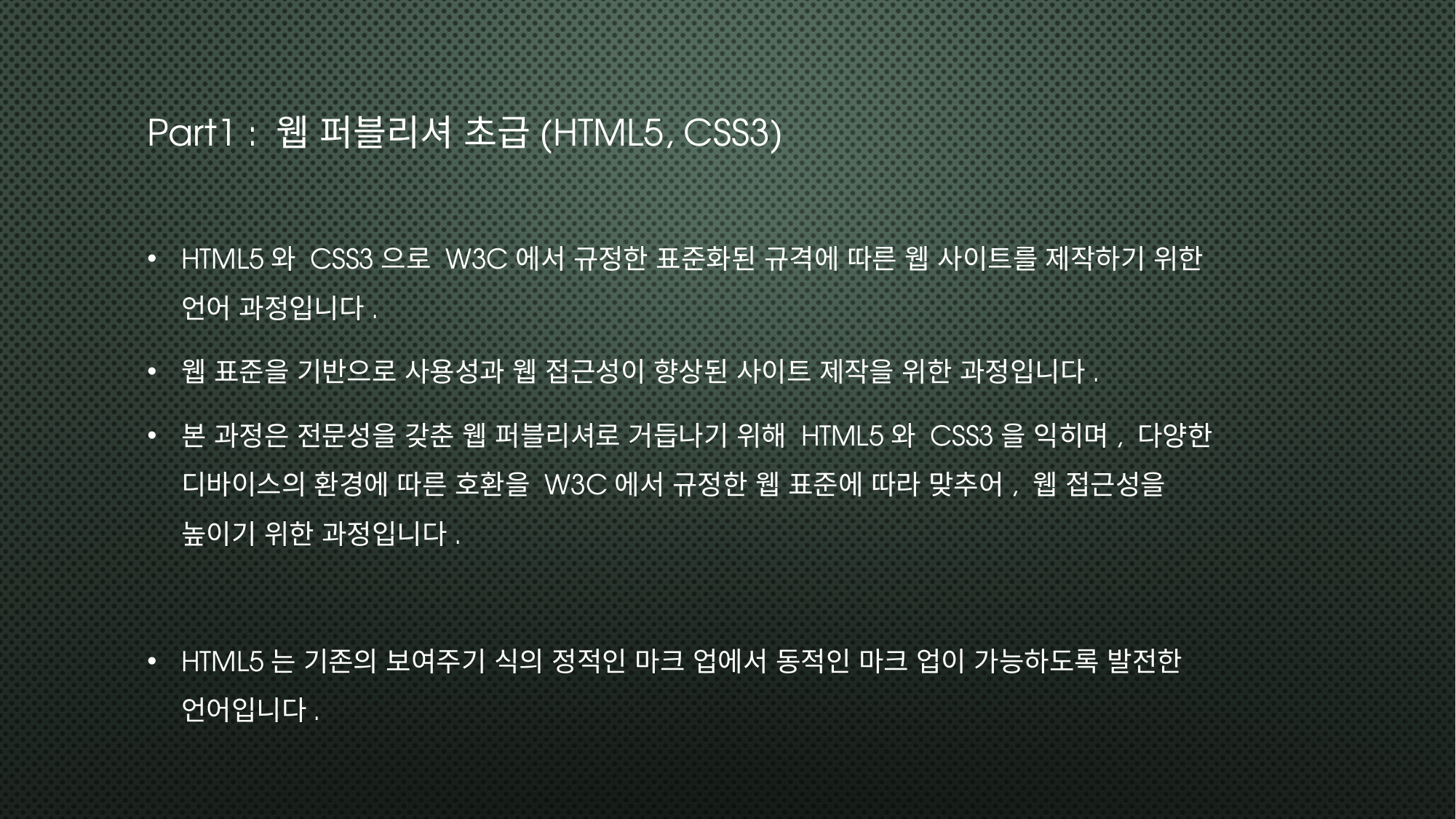

# Part1 : 웹 퍼블리셔 초급(HTML5, CSS3)
HTML5와 CSS3으로 W3C에서 규정한 표준화된 규격에 따른 웹 사이트를 제작하기 위한
언어 과정입니다.
웹 표준을 기반으로 사용성과 웹 접근성이 향상된 사이트 제작을 위한 과정입니다.
본 과정은 전문성을 갖춘 웹 퍼블리셔로 거듭나기 위해 HTML5와 CSS3을 익히며, 다양한
디바이스의 환경에 따른 호환을 W3C에서 규정한 웹 표준에 따라 맞추어, 웹 접근성을
높이기 위한 과정입니다.

HTML5는 기존의 보여주기 식의 정적인 마크 업에서 동적인 마크 업이 가능하도록 발전한
언어입니다.